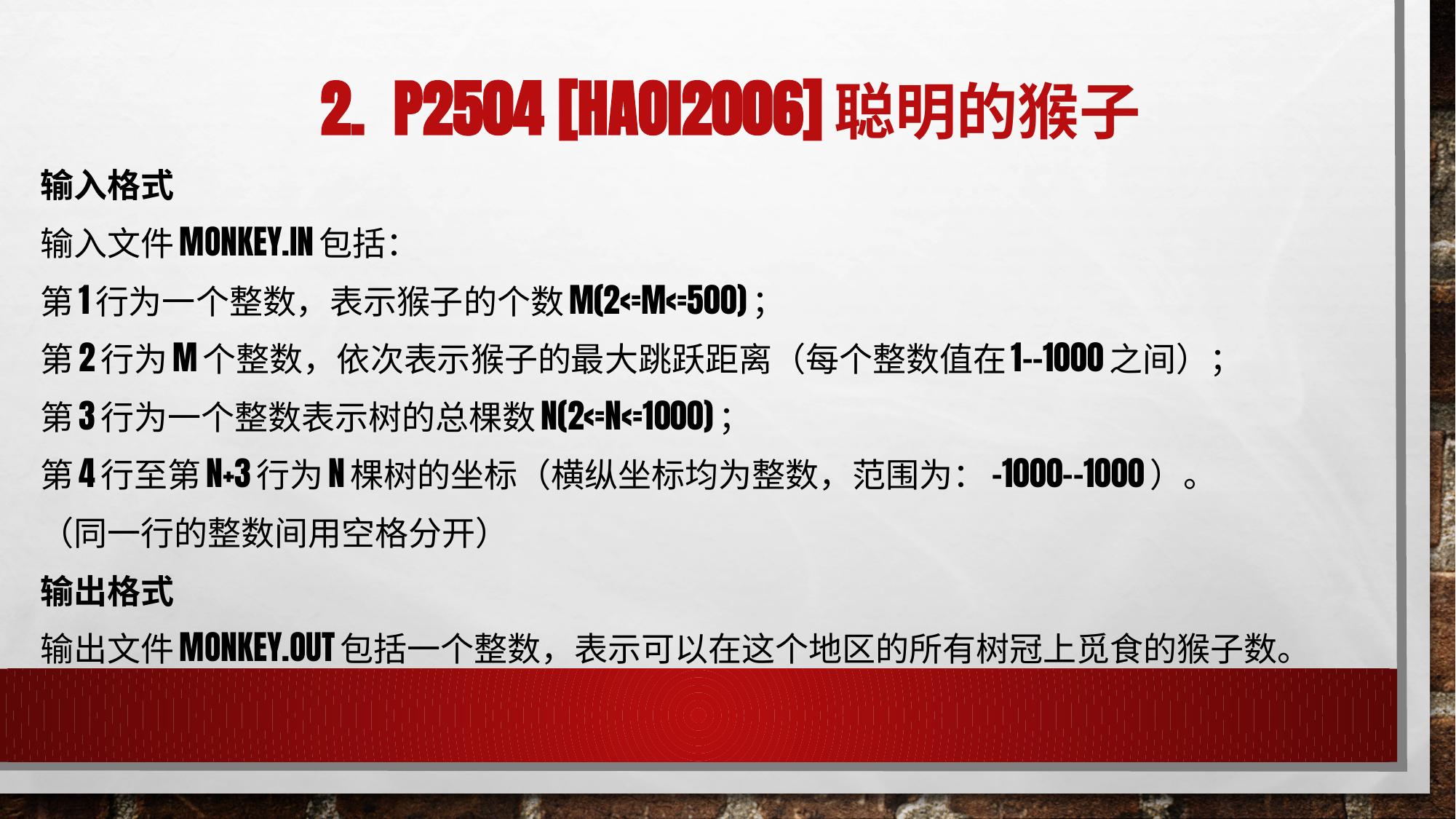

# 2.  P2504 [HAOI2006]聪明的猴子
输入格式
输入文件monkey.in包括：
第1行为一个整数，表示猴子的个数M(2<=M<=500)；
第2行为M个整数，依次表示猴子的最大跳跃距离（每个整数值在1--1000之间）；
第3行为一个整数表示树的总棵数N(2<=N<=1000)；
第4行至第N+3行为N棵树的坐标（横纵坐标均为整数，范围为：-1000--1000）。
（同一行的整数间用空格分开）
输出格式
输出文件monkey.out包括一个整数，表示可以在这个地区的所有树冠上觅食的猴子数。